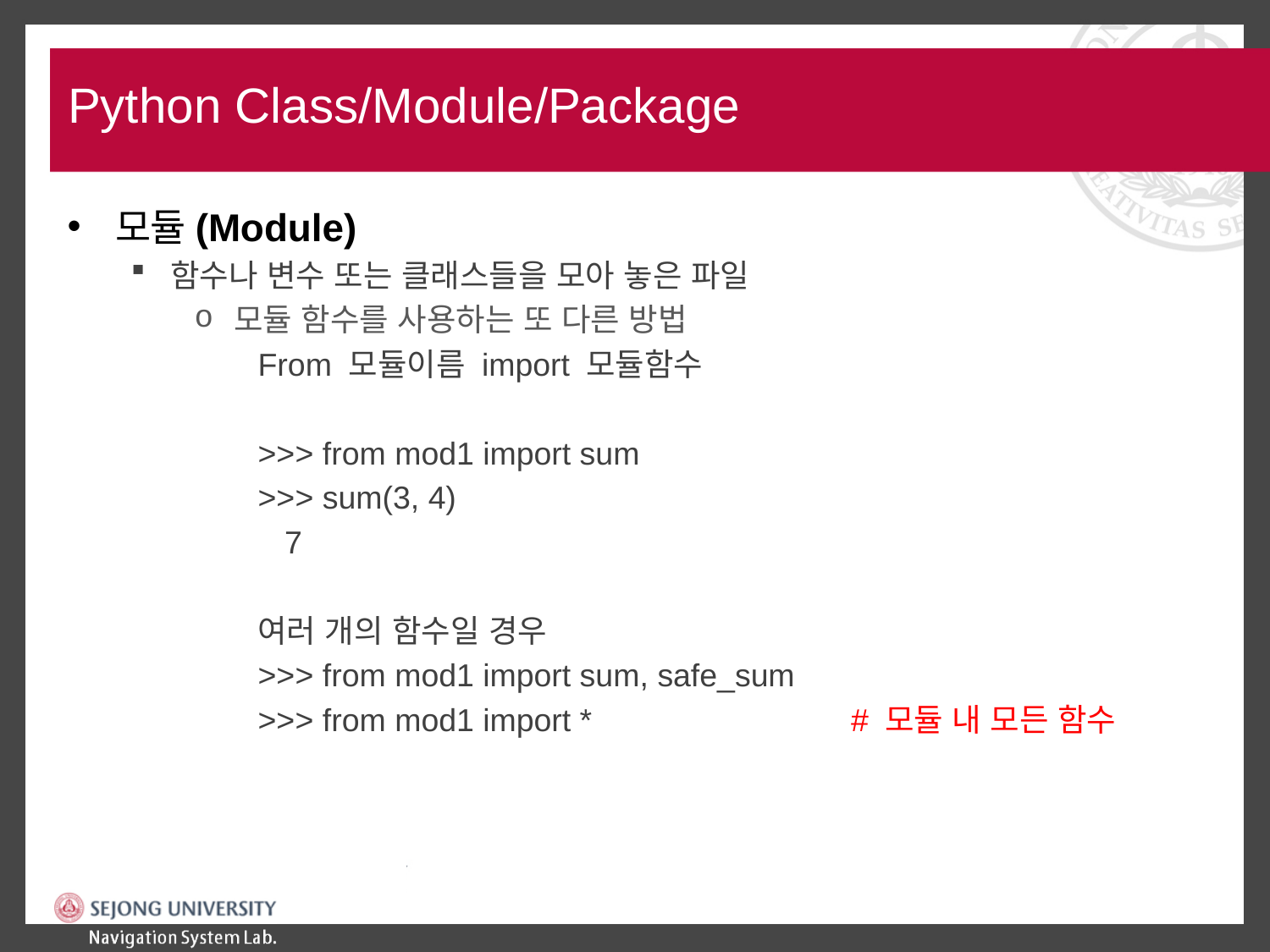

# Python Class/Module/Package
모듈(Module)
함수나 변수 또는 클래스들을 모아 놓은 파일
모듈 함수를 사용하는 또 다른 방법
From 모듈이름 import 모듈함수

>>> from mod1 import sum
>>> sum(3, 4)
   7

여러 개의 함수일 경우
>>> from mod1 import sum, safe_sum
>>> from mod1 import * 		      # 모듈 내 모든 함수